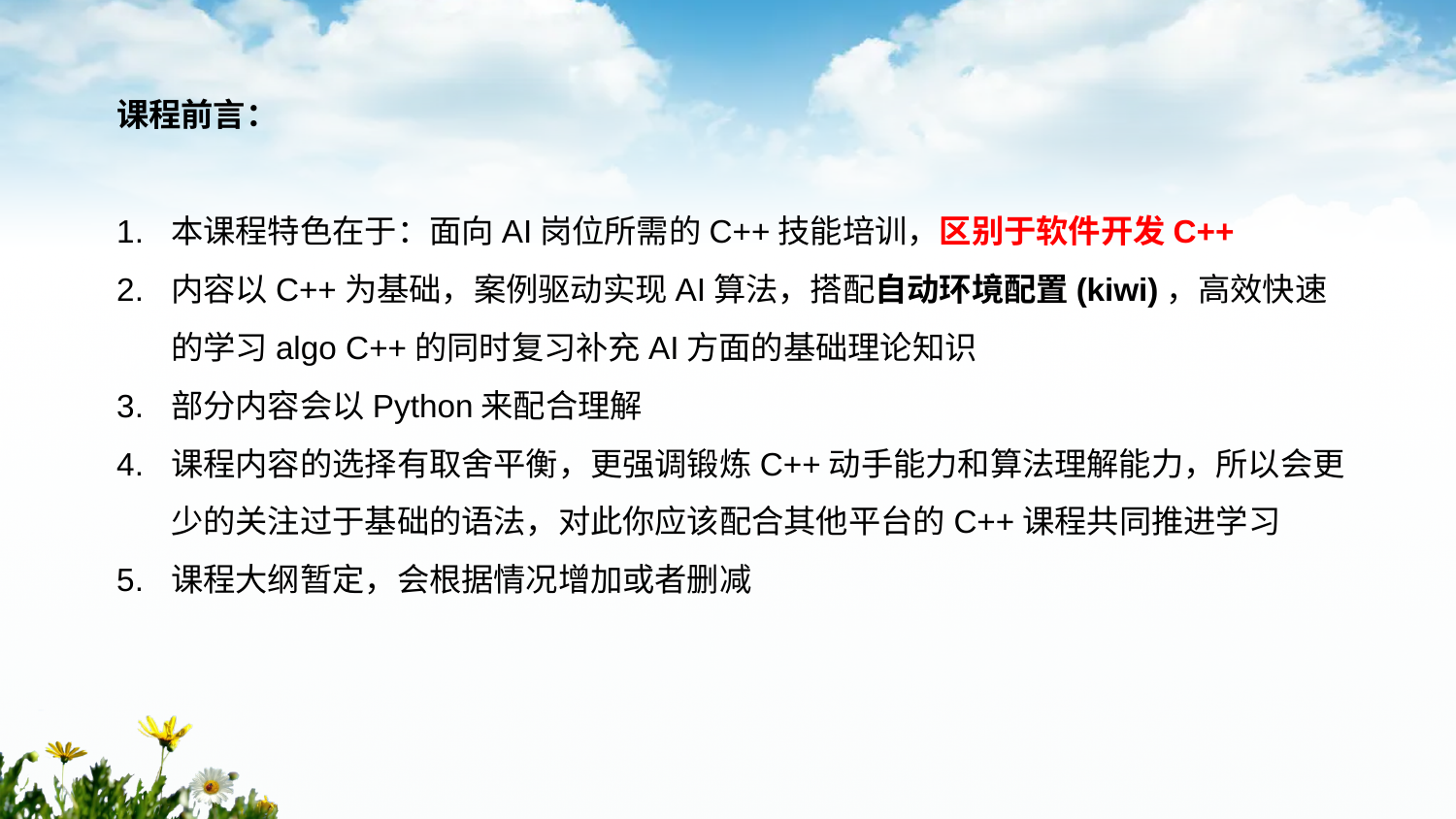

课程前言：

本课程特色在于：面向AI岗位所需的C++技能培训，区别于软件开发C++
内容以C++为基础，案例驱动实现AI算法，搭配自动环境配置(kiwi)，高效快速的学习algo C++的同时复习补充AI方面的基础理论知识
部分内容会以Python来配合理解
课程内容的选择有取舍平衡，更强调锻炼C++动手能力和算法理解能力，所以会更少的关注过于基础的语法，对此你应该配合其他平台的C++课程共同推进学习
课程大纲暂定，会根据情况增加或者删减